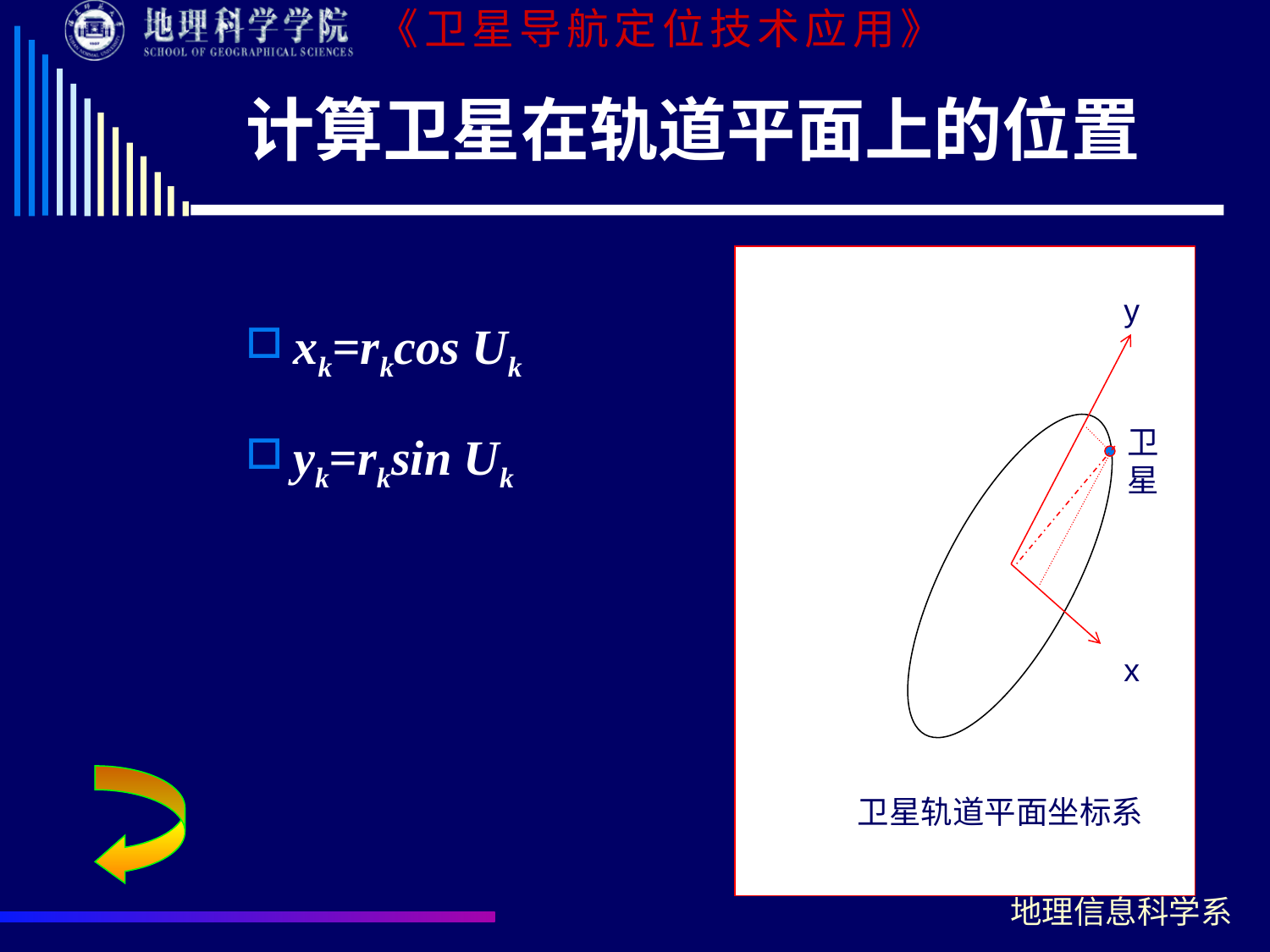

# 计算卫星在轨道平面上的位置

y

x

卫星

卫星轨道平面坐标系
xk=rkcos Uk
yk=rksin Uk